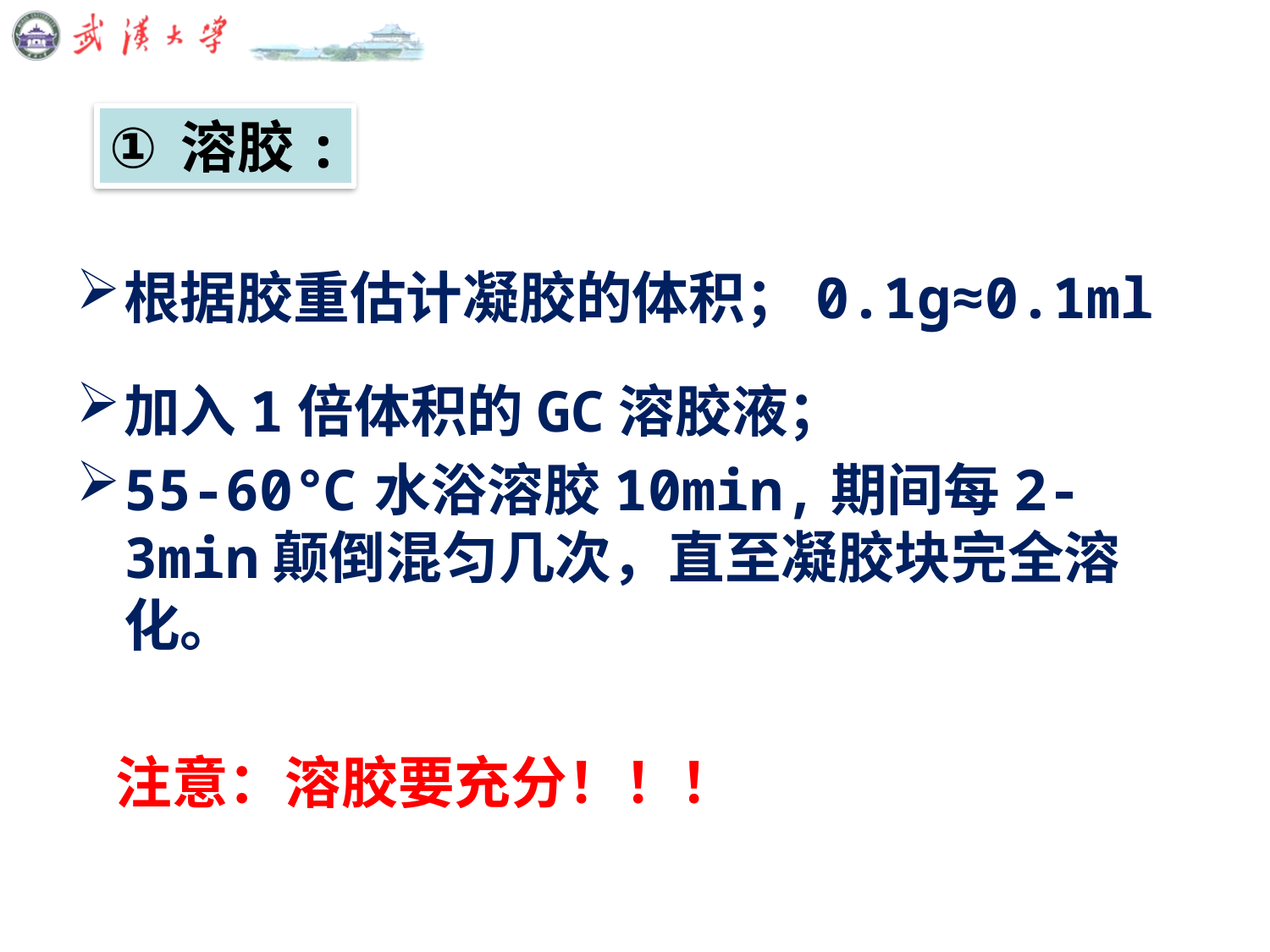

#
溶胶:
根据胶重估计凝胶的体积；0.1g≈0.1ml
加入1倍体积的GC溶胶液；
55-60℃水浴溶胶10min,期间每2-3min颠倒混匀几次，直至凝胶块完全溶化。

  注意：溶胶要充分！！！